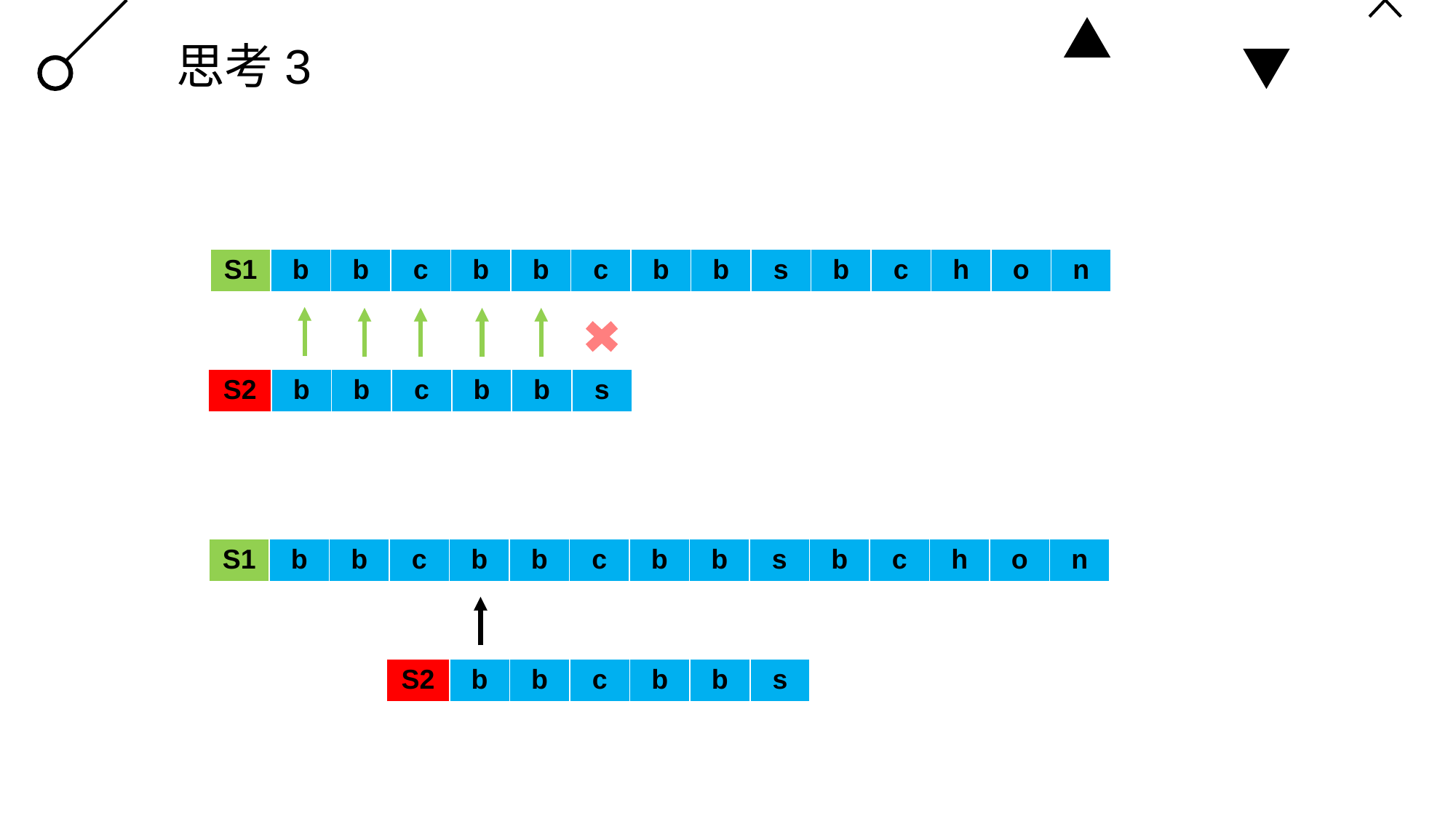

# 思考3
| S1 | b | b | c | b | b | c | b | b | s | b | c | h | o | n |
| --- | --- | --- | --- | --- | --- | --- | --- | --- | --- | --- | --- | --- | --- | --- |

| S2 | b | b | c | b | b | s |
| --- | --- | --- | --- | --- | --- | --- |
| S1 | b | b | c | b | b | c | b | b | s | b | c | h | o | n |
| --- | --- | --- | --- | --- | --- | --- | --- | --- | --- | --- | --- | --- | --- | --- |
| S2 | b | b | c | b | b | s |
| --- | --- | --- | --- | --- | --- | --- |